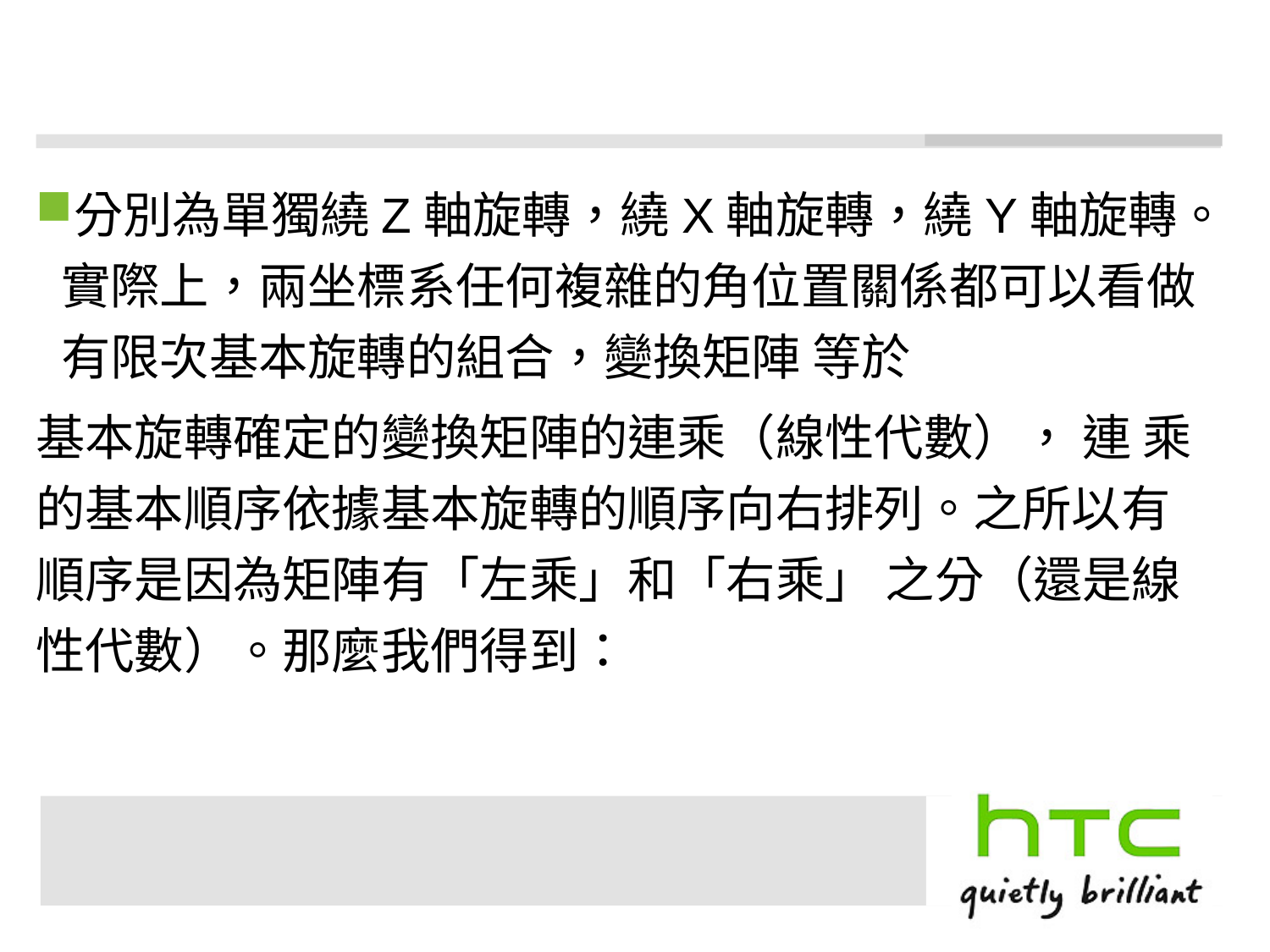

#
分別為單獨繞Z軸旋轉，繞X軸旋轉，繞Y軸旋轉。實際上，兩坐標系任何複雜的角位置關係都可以看做有限次基本旋轉的組合，變換矩陣 等於
基本旋轉確定的變換矩陣的連乘（線性代數）， 連 乘的基本順序依據基本旋轉的順序向右排列。之所以有順序是因為矩陣有「左乘」和「右乘」 之分（還是線性代數）。那麼我們得到：